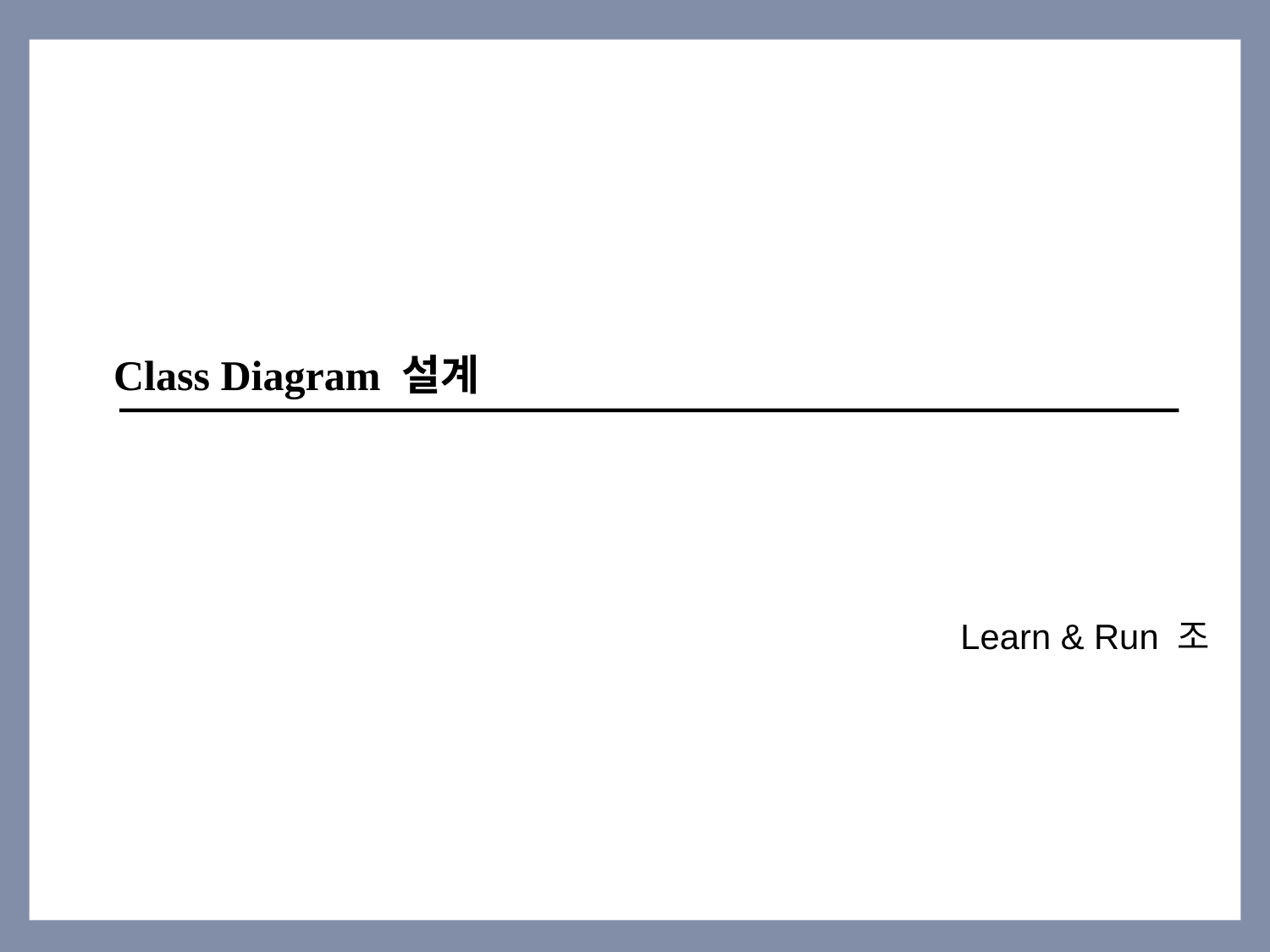

# Class Diagram 설계
Learn & Run 조